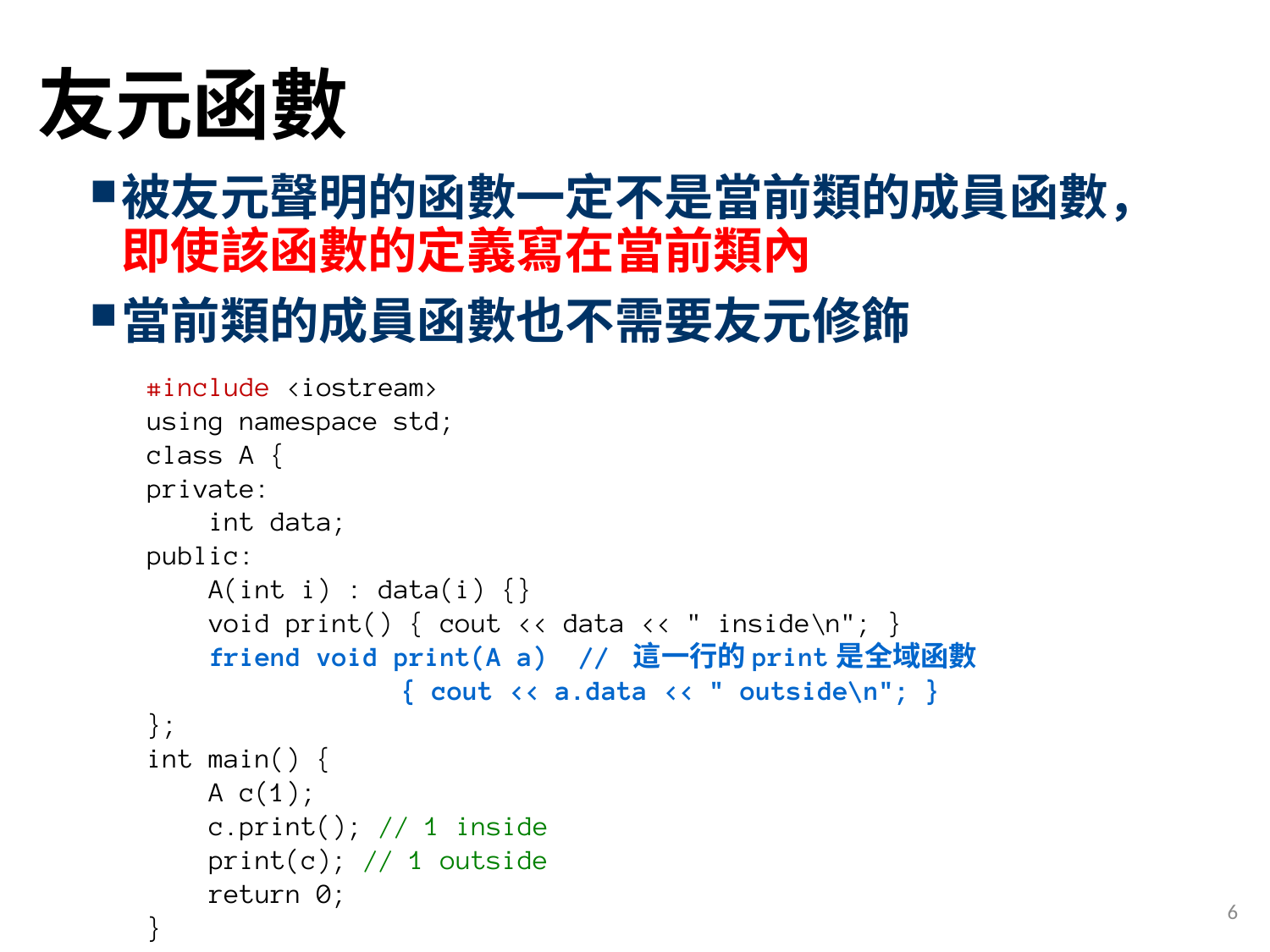

# 友元函數
被友元聲明的函數一定不是當前類的成員函數，即使該函數的定義寫在當前類內
當前類的成員函數也不需要友元修飾
#include <iostream>
using namespace std;
class A {
private:
    int data;
public:
    A(int i) : data(i) {}
    void print() { cout << data << " inside\n"; }
    friend void print(A a)  // 這一行的print是全域函數
		{ cout << a.data << " outside\n"; }
};
int main() {
    A c(1);
    c.print(); // 1 inside
    print(c); // 1 outside
    return 0;
}
6